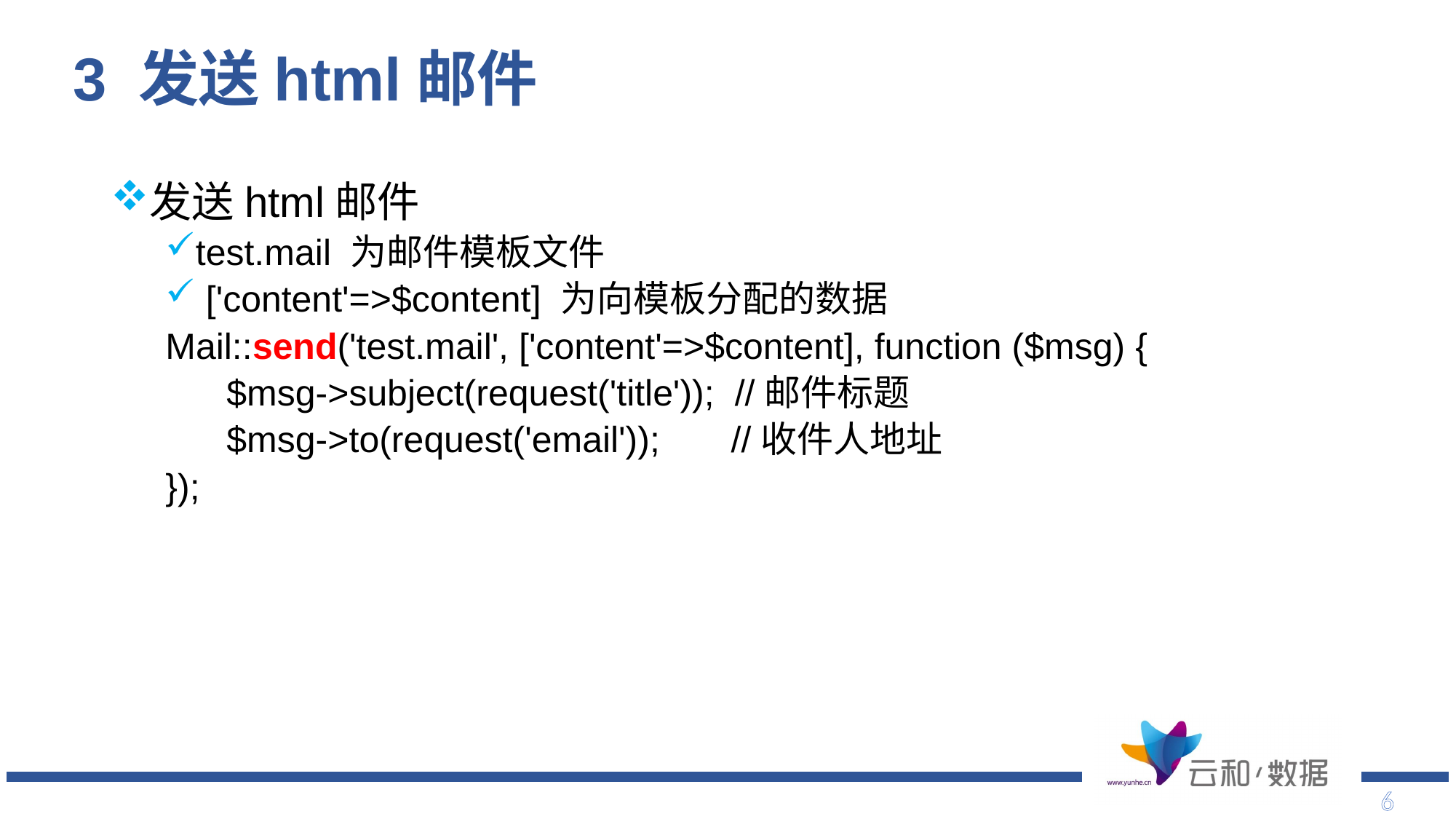

# 3 发送html邮件
发送html邮件
test.mail 为邮件模板文件
 ['content'=>$content] 为向模板分配的数据
Mail::send('test.mail', ['content'=>$content], function ($msg) {
      $msg->subject(request('title'));  //邮件标题
      $msg->to(request('email'));       //收件人地址
});